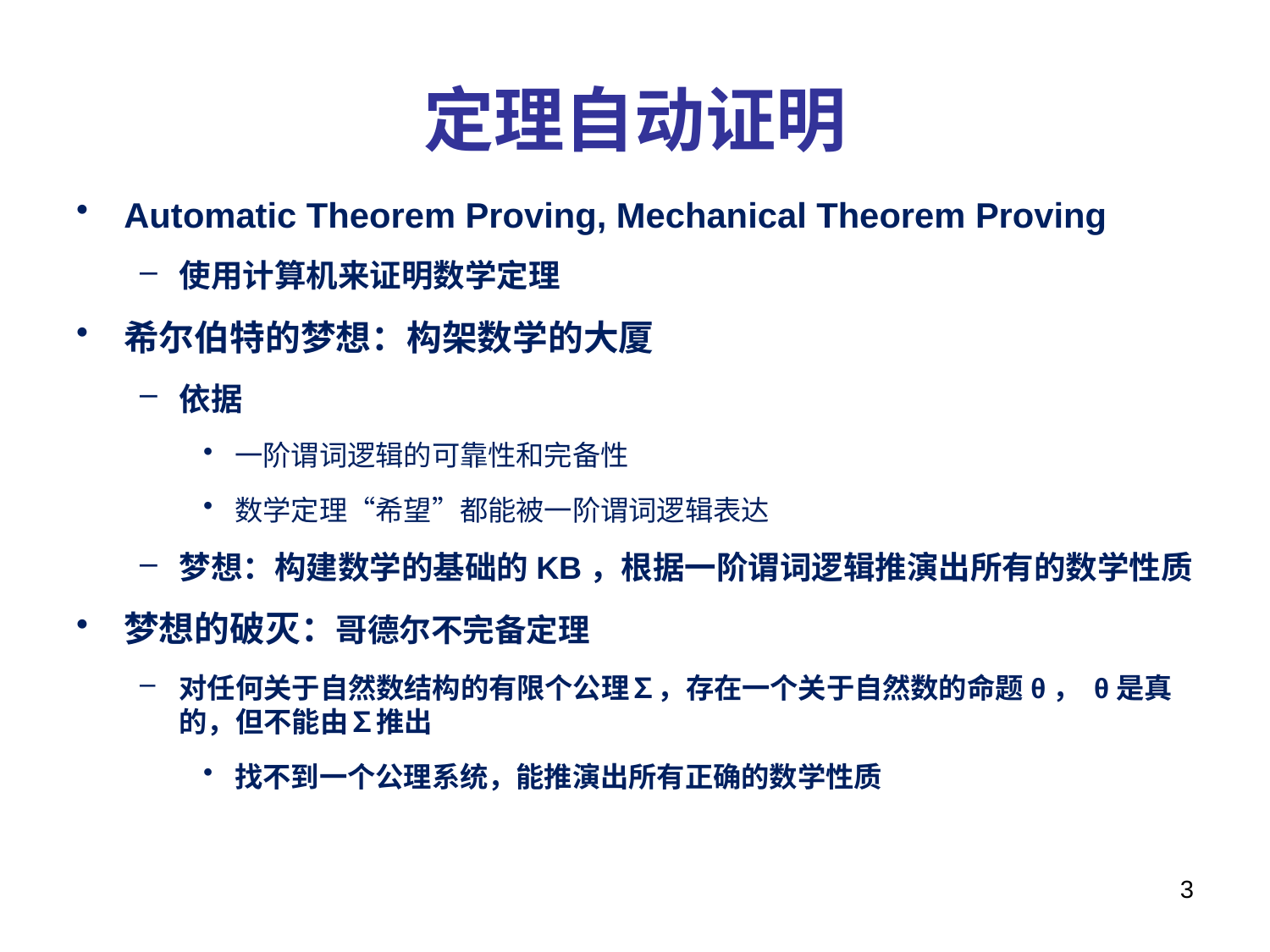

# 定理自动证明
Automatic Theorem Proving, Mechanical Theorem Proving
使用计算机来证明数学定理
希尔伯特的梦想：构架数学的大厦
依据
一阶谓词逻辑的可靠性和完备性
数学定理“希望”都能被一阶谓词逻辑表达
梦想：构建数学的基础的KB，根据一阶谓词逻辑推演出所有的数学性质
梦想的破灭：哥德尔不完备定理
对任何关于自然数结构的有限个公理∑，存在一个关于自然数的命题θ， θ是真的，但不能由∑推出
找不到一个公理系统，能推演出所有正确的数学性质
3